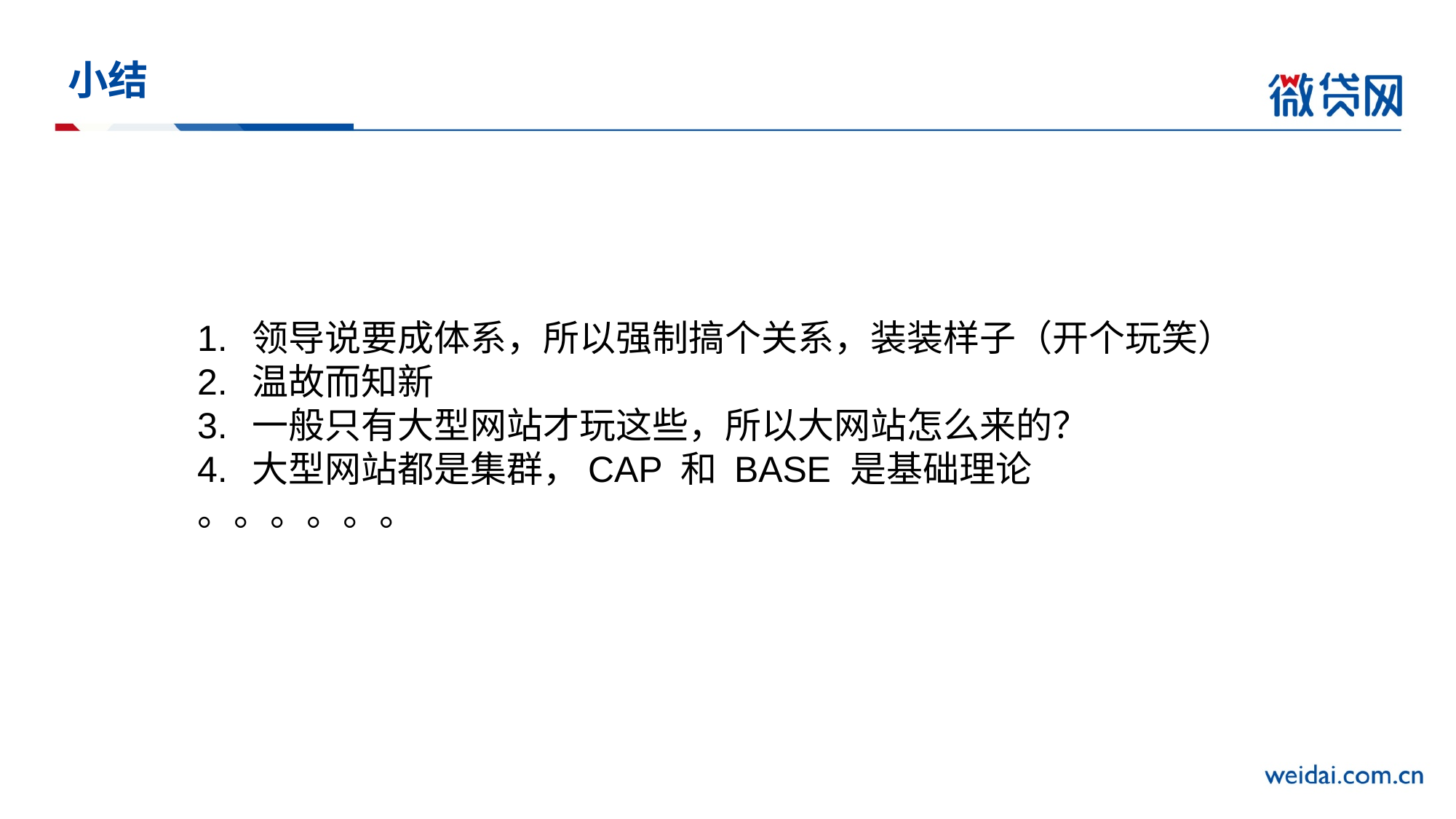

# 小结
领导说要成体系，所以强制搞个关系，装装样子（开个玩笑）
温故而知新
一般只有大型网站才玩这些，所以大网站怎么来的？
大型网站都是集群，CAP 和 BASE 是基础理论
。。。。。。